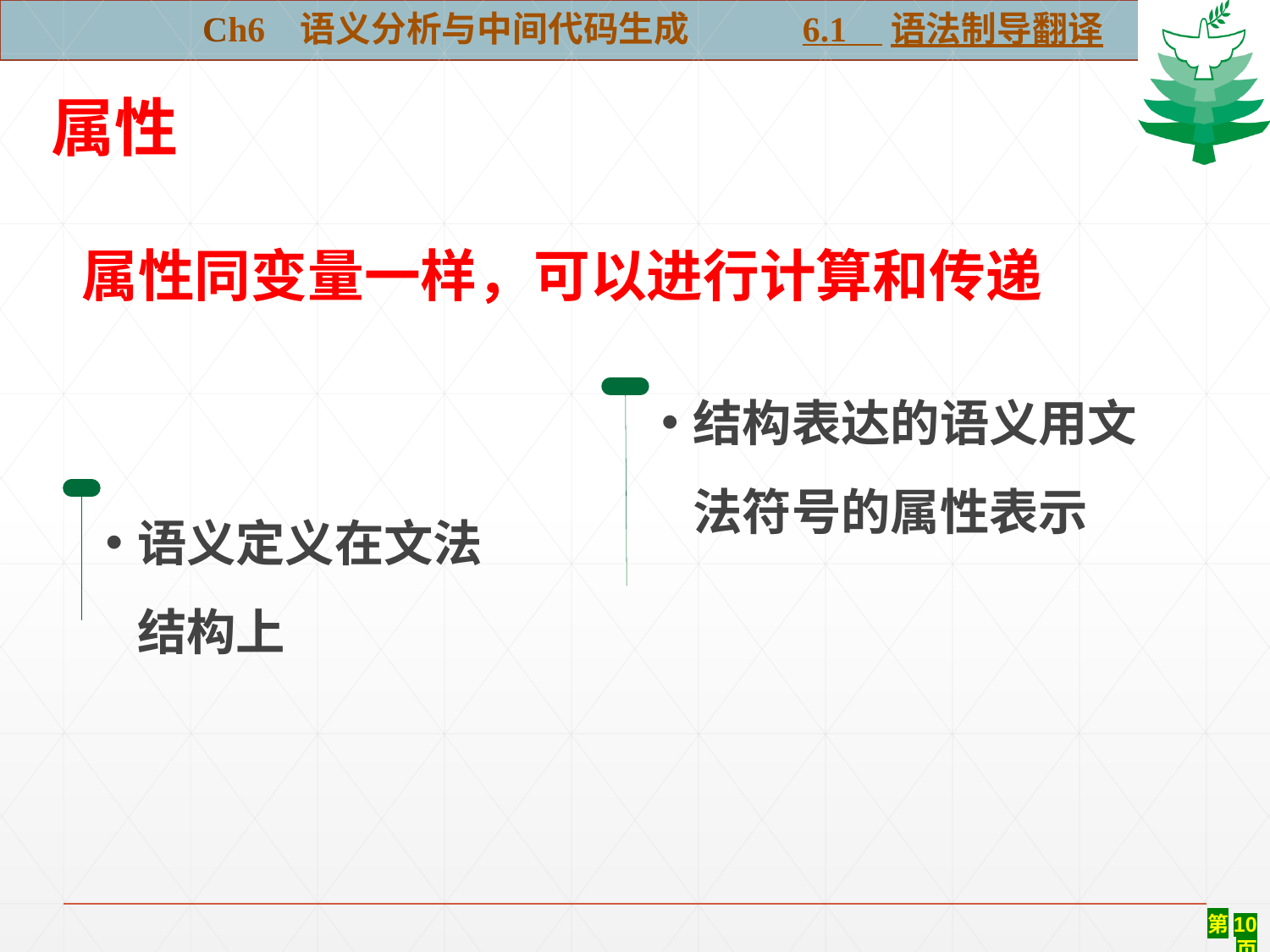

Ch6   语义分析与中间代码生成             6.1    语法制导翻译
属性
属性同变量一样，可以进行计算和传递
结构表达的语义用文法符号的属性表示
语义定义在文法结构上